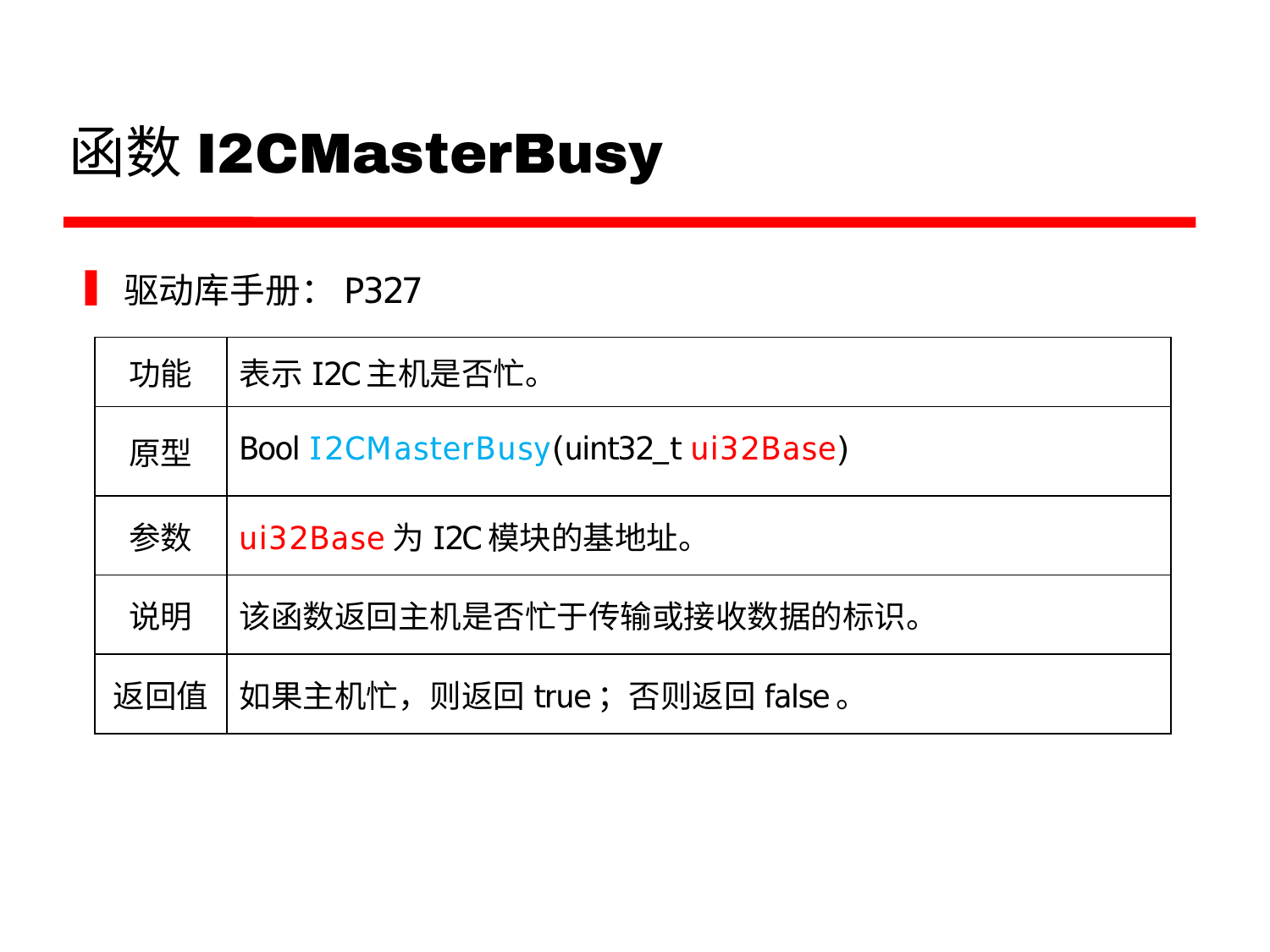

# 函数I2CMasterBusy
驱动库手册：P327
| 功能 | 表示I2C主机是否忙。 |
| --- | --- |
| 原型 | Bool I2CMasterBusy(uint32\_t ui32Base) |
| 参数 | ui32Base为I2C模块的基地址。 |
| 说明 | 该函数返回主机是否忙于传输或接收数据的标识。 |
| 返回值 | 如果主机忙，则返回true；否则返回false。 |